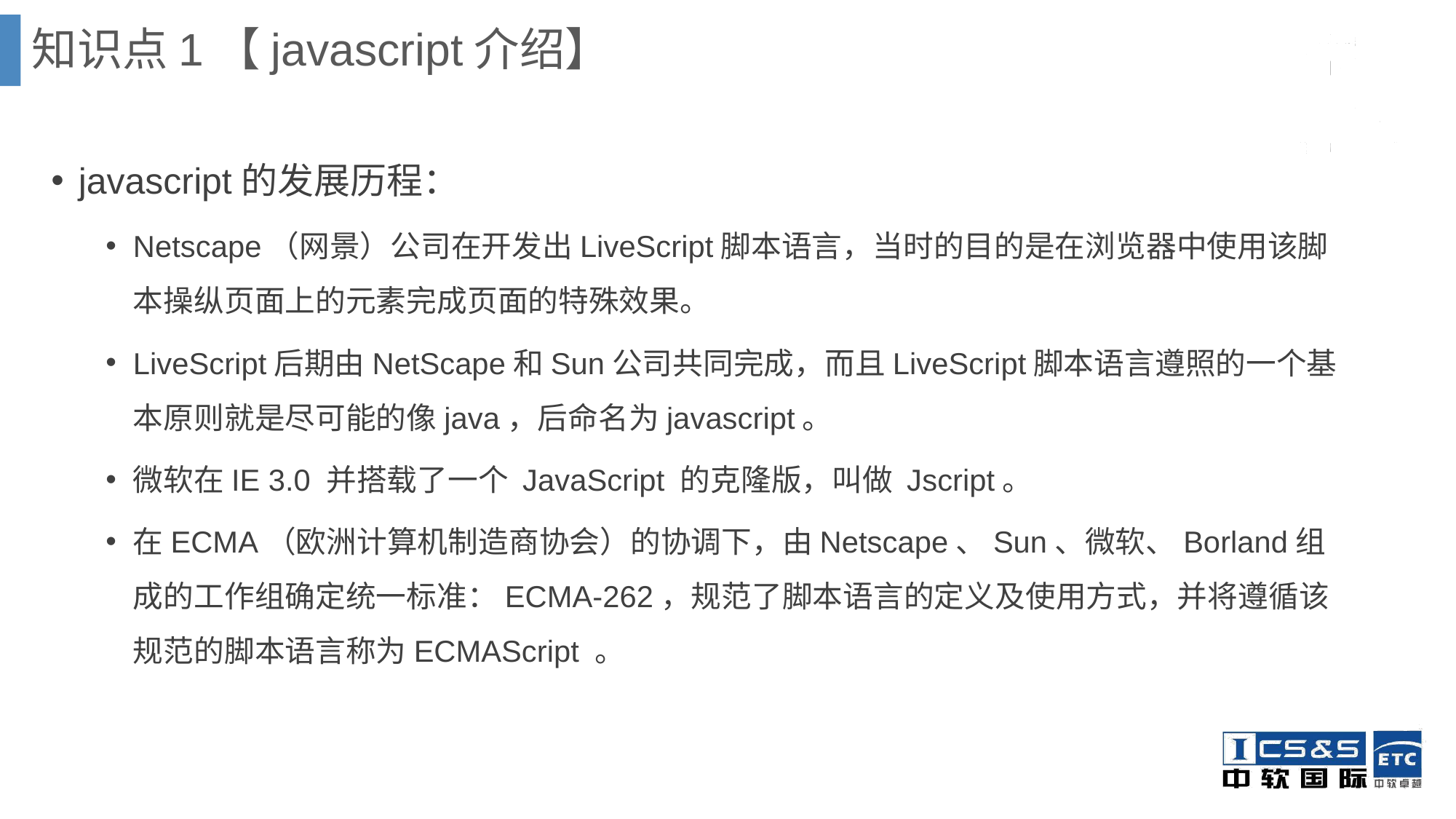

知识点1【javascript介绍】
javascript的发展历程：
Netscape（网景）公司在开发出LiveScript脚本语言，当时的目的是在浏览器中使用该脚本操纵页面上的元素完成页面的特殊效果。
LiveScript后期由NetScape和Sun公司共同完成，而且LiveScript脚本语言遵照的一个基本原则就是尽可能的像java，后命名为javascript。
微软在IE 3.0 并搭载了一个 JavaScript 的克隆版，叫做 Jscript。
在ECMA（欧洲计算机制造商协会）的协调下，由Netscape、Sun、微软、Borland组成的工作组确定统一标准：ECMA-262，规范了脚本语言的定义及使用方式，并将遵循该规范的脚本语言称为ECMAScript 。